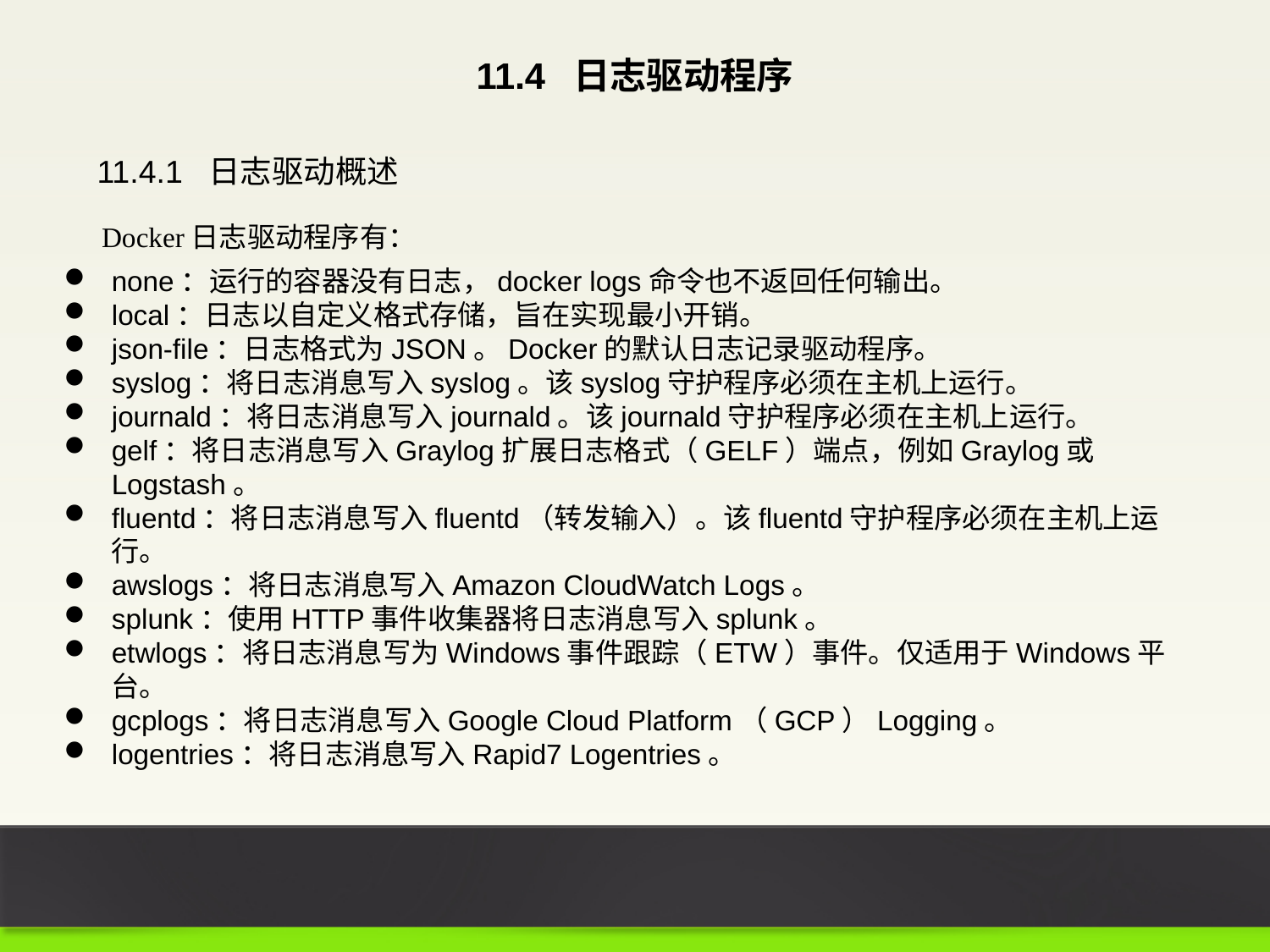

11.4  日志驱动程序
11.4.1  日志驱动概述
Docker日志驱动程序有：
none：运行的容器没有日志，docker logs命令也不返回任何输出。
local：日志以自定义格式存储，旨在实现最小开销。
json-file：日志格式为JSON。Docker的默认日志记录驱动程序。
syslog：将日志消息写入syslog。该syslog守护程序必须在主机上运行。
journald：将日志消息写入journald。该journald守护程序必须在主机上运行。
gelf：将日志消息写入Graylog扩展日志格式（GELF）端点，例如Graylog或Logstash。
fluentd：将日志消息写入fluentd（转发输入）。该fluentd守护程序必须在主机上运行。
awslogs：将日志消息写入Amazon CloudWatch Logs。
splunk：使用HTTP事件收集器将日志消息写入splunk。
etwlogs：将日志消息写为Windows事件跟踪（ETW）事件。仅适用于Windows平台。
gcplogs：将日志消息写入Google Cloud Platform（GCP）Logging。
logentries：将日志消息写入Rapid7 Logentries。